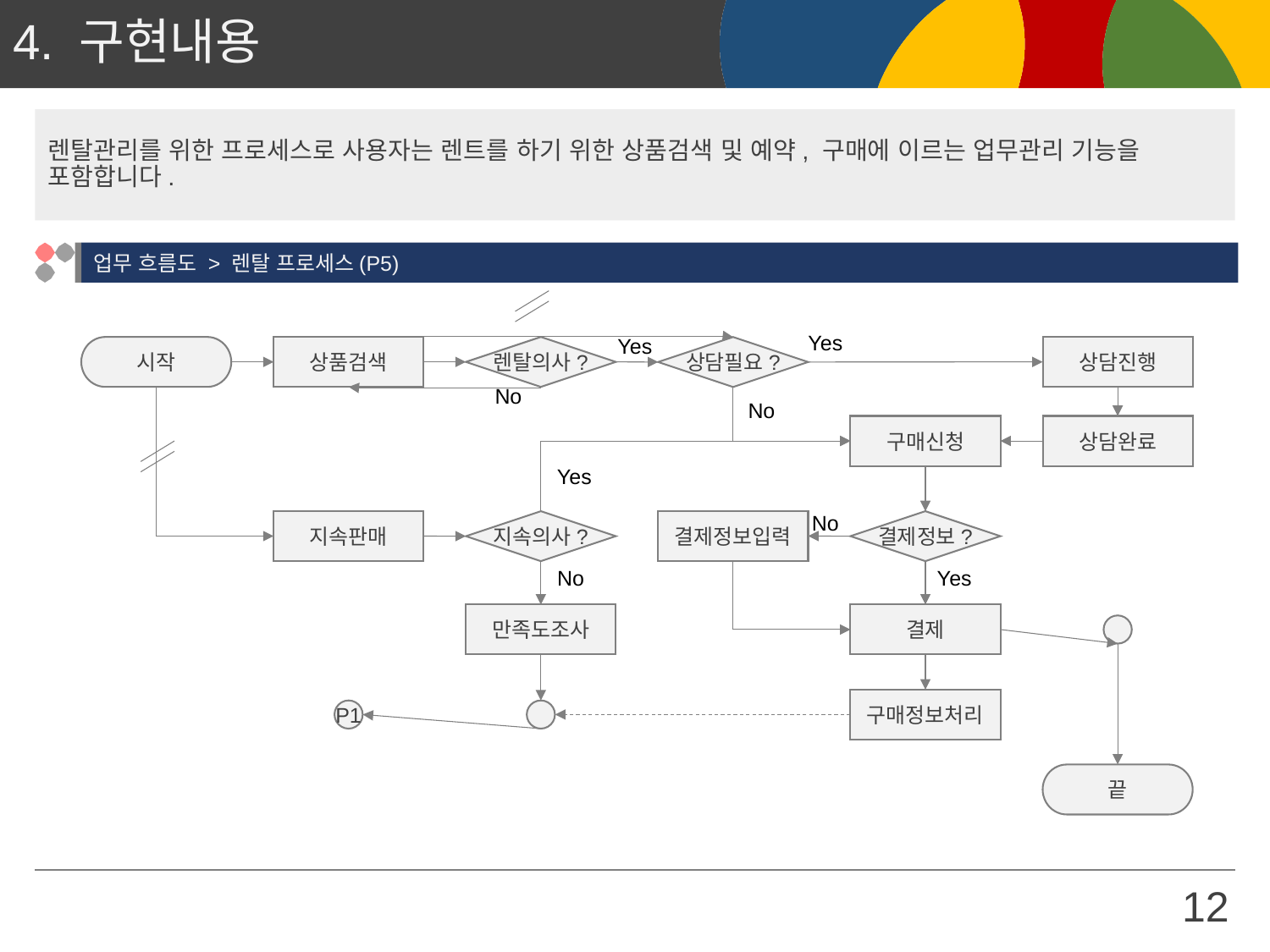

# 4. 구현내용
렌탈관리를 위한 프로세스로 사용자는 렌트를 하기 위한 상품검색 및 예약, 구매에 이르는 업무관리 기능을 포함합니다.

업무 흐름도 > 렌탈 프로세스(P5)
Yes
Yes
시작
상품검색
렌탈의사?
상담진행
상담필요?
No
No
구매신청
상담완료
Yes
No
지속판매
결제정보입력
지속의사?
결제정보?
No
Yes
만족도조사
결제

구매정보처리
P1

끝